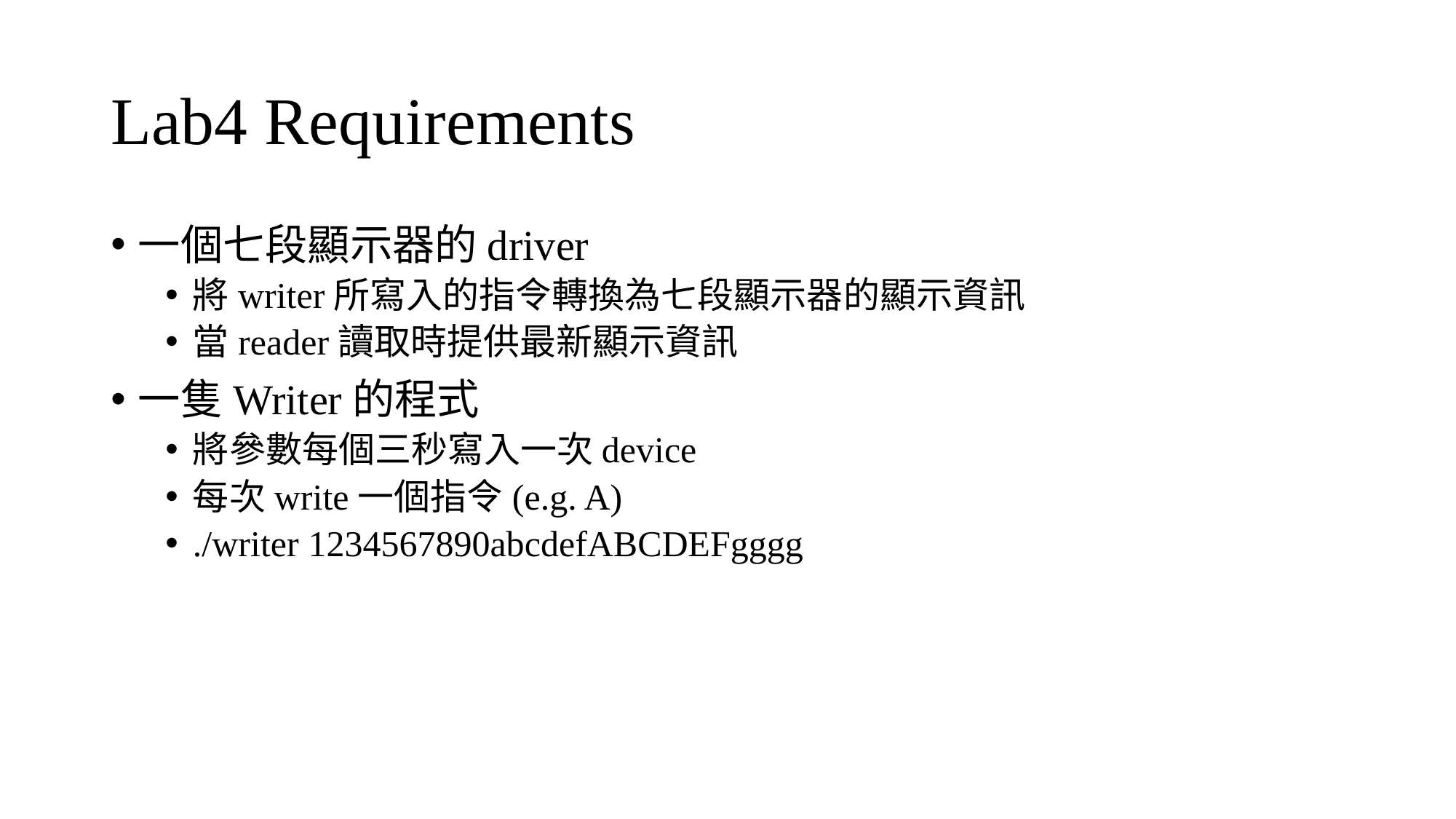

# Lab4 Requirements
一個七段顯示器的driver
將writer所寫入的指令轉換為七段顯示器的顯示資訊
當reader讀取時提供最新顯示資訊
一隻Writer的程式
將參數每個三秒寫入一次device
每次write一個指令(e.g. A)
./writer 1234567890abcdefABCDEFgggg